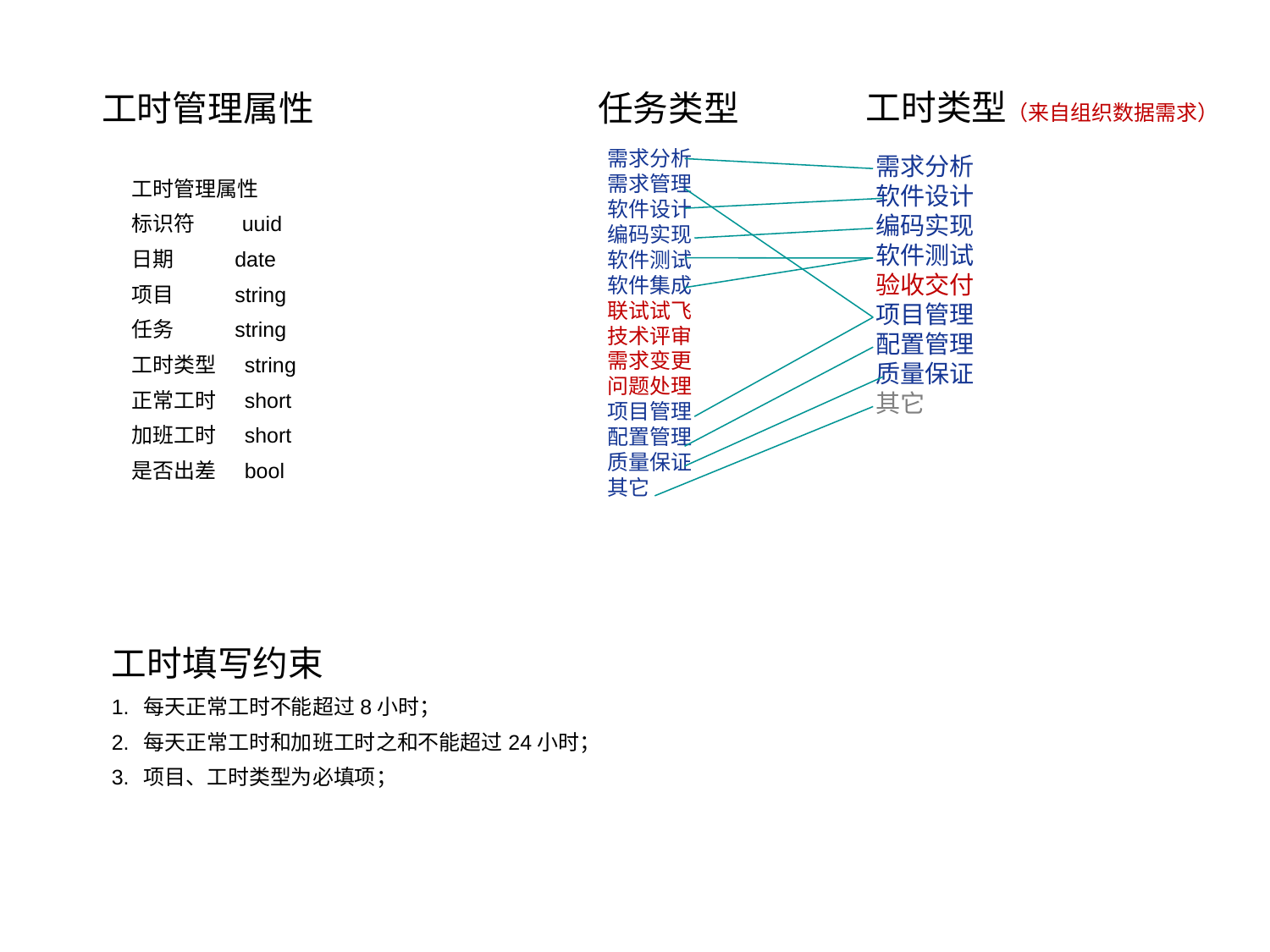

工时类型（来自组织数据需求）
工时管理属性
任务类型
需求分析
需求管理
软件设计
编码实现
软件测试
软件集成
联试试飞
技术评审
需求变更
问题处理
项目管理
配置管理
质量保证
其它
需求分析
软件设计
编码实现
软件测试
验收交付
项目管理
配置管理
质量保证
其它
工时管理属性
标识符         uuid
日期            date
项目            string
任务            string
工时类型     string
正常工时     short
加班工时     short
是否出差     bool

工时填写约束
每天正常工时不能超过8小时；
每天正常工时和加班工时之和不能超过24小时；
项目、工时类型为必填项；